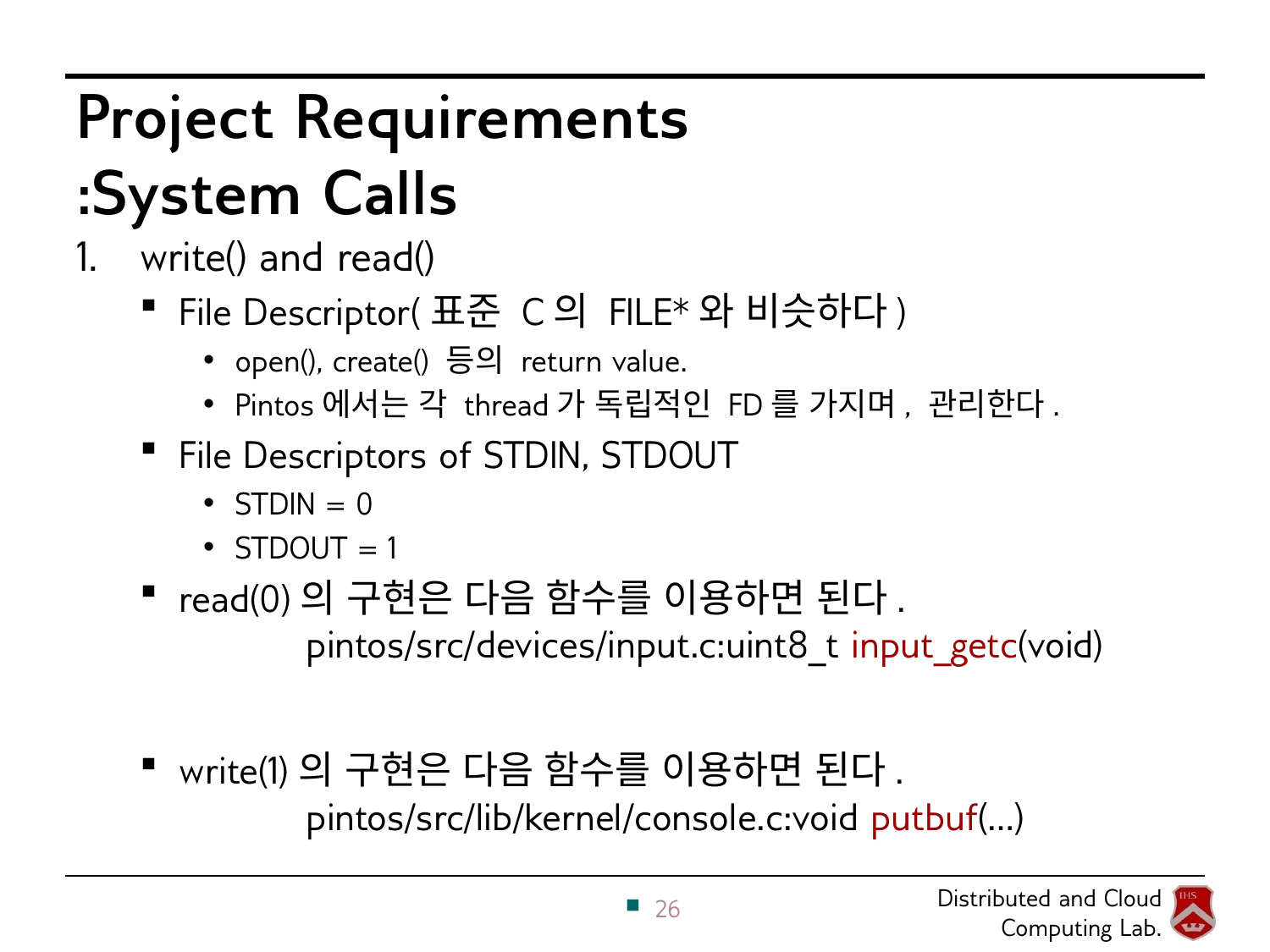

# Project Requirements :System Calls
write() and read()
File Descriptor(표준 C의 FILE*와 비슷하다)
open(), create() 등의 return value.
Pintos에서는 각 thread가 독립적인 FD를 가지며, 관리한다.
File Descriptors of STDIN, STDOUT
STDIN = 0
STDOUT = 1
read(0)의 구현은 다음 함수를 이용하면 된다.
	pintos/src/devices/input.c:uint8_t input_getc(void)

write(1)의 구현은 다음 함수를 이용하면 된다.
	pintos/src/lib/kernel/console.c:void putbuf(…)
26